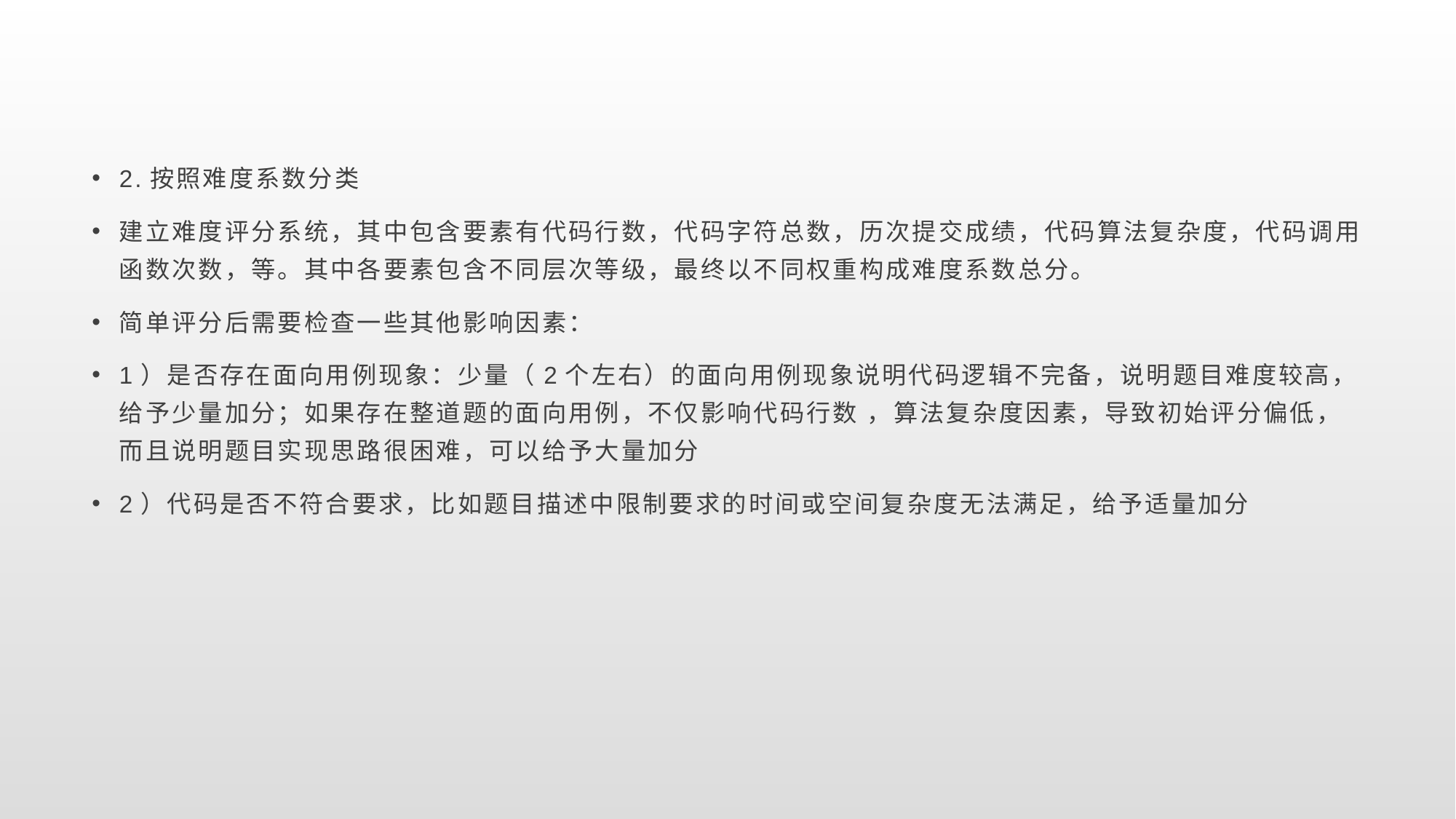

#
2.按照难度系数分类
建立难度评分系统，其中包含要素有代码行数，代码字符总数，历次提交成绩，代码算法复杂度，代码调用函数次数，等。其中各要素包含不同层次等级，最终以不同权重构成难度系数总分。
简单评分后需要检查一些其他影响因素：
1）是否存在面向用例现象：少量（2个左右）的面向用例现象说明代码逻辑不完备，说明题目难度较高，给予少量加分；如果存在整道题的面向用例，不仅影响代码行数 ，算法复杂度因素，导致初始评分偏低，而且说明题目实现思路很困难，可以给予大量加分
2）代码是否不符合要求，比如题目描述中限制要求的时间或空间复杂度无法满足，给予适量加分